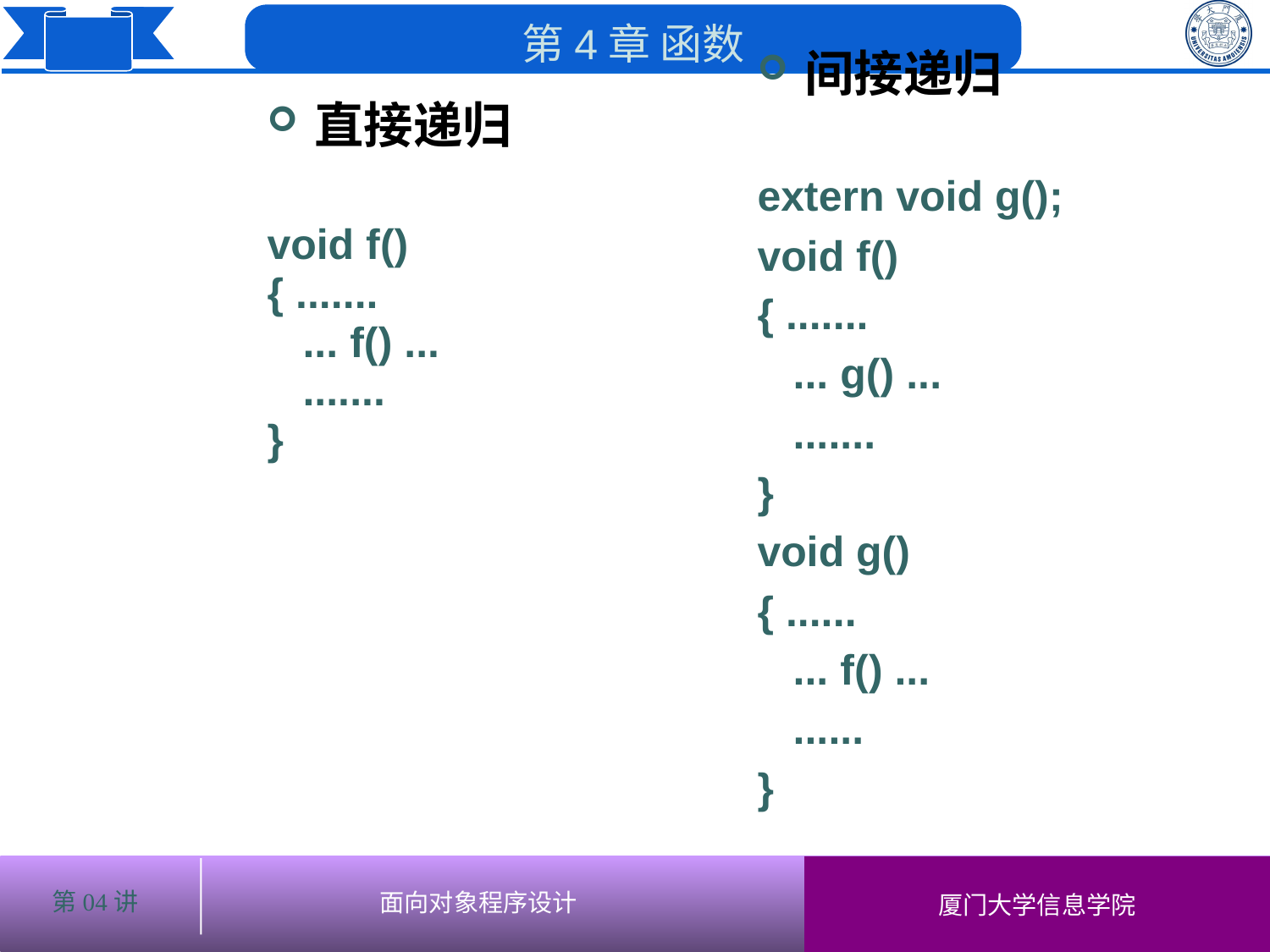

间接递归

extern void g();
void f()
{ .......
   ... g() ...
   .......
}
void g()
{ ......
   ... f() ...
   ......
}
直接递归

void f()
{ .......
   ... f() ...
   .......
}
38